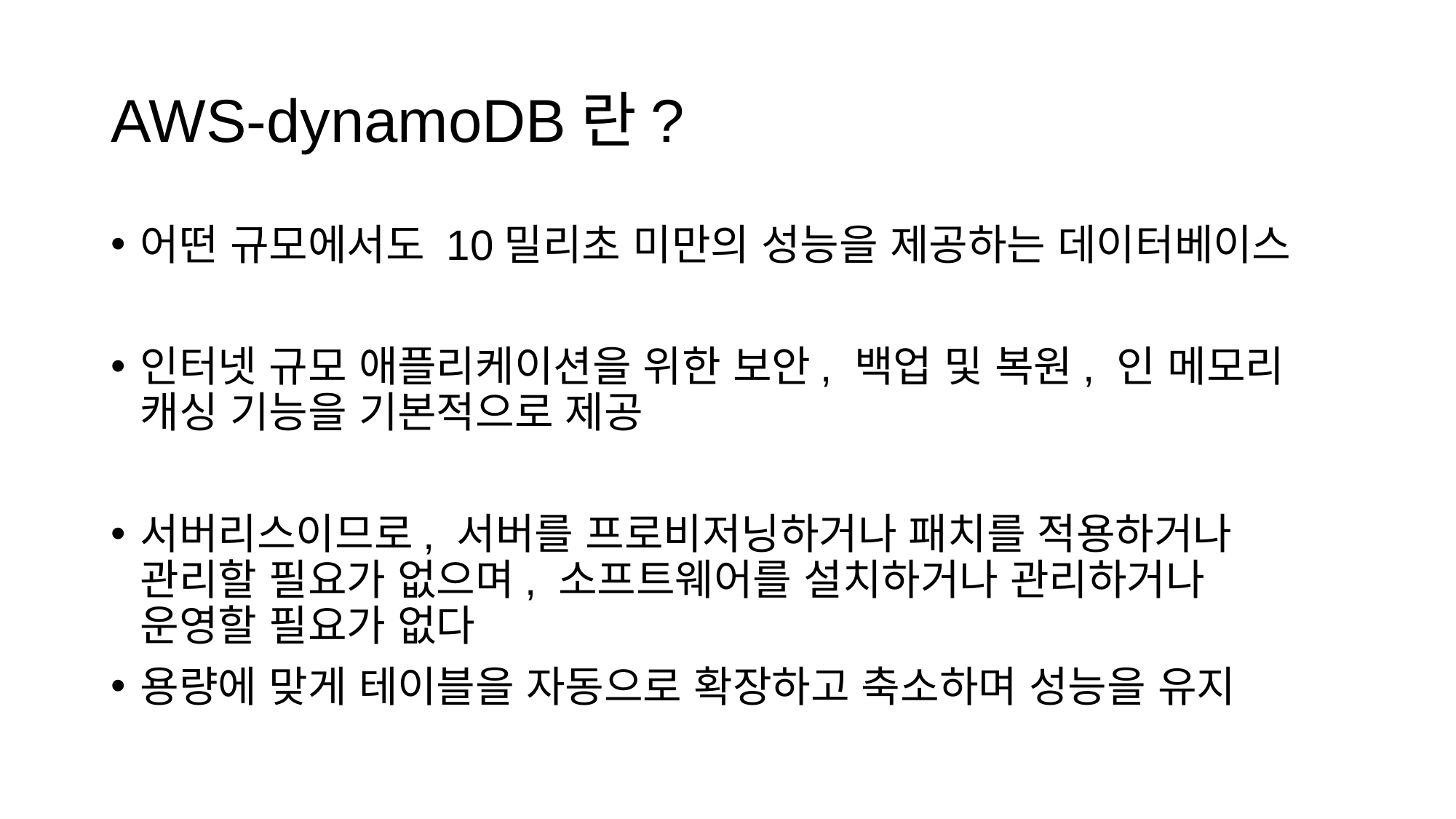

# AWS-dynamoDB란?
어떤 규모에서도 10밀리초 미만의 성능을 제공하는 데이터베이스

인터넷 규모 애플리케이션을 위한 보안, 백업 및 복원, 인 메모리 캐싱 기능을 기본적으로 제공

서버리스이므로, 서버를 프로비저닝하거나 패치를 적용하거나 관리할 필요가 없으며, 소프트웨어를 설치하거나 관리하거나 운영할 필요가 없다
용량에 맞게 테이블을 자동으로 확장하고 축소하며 성능을 유지